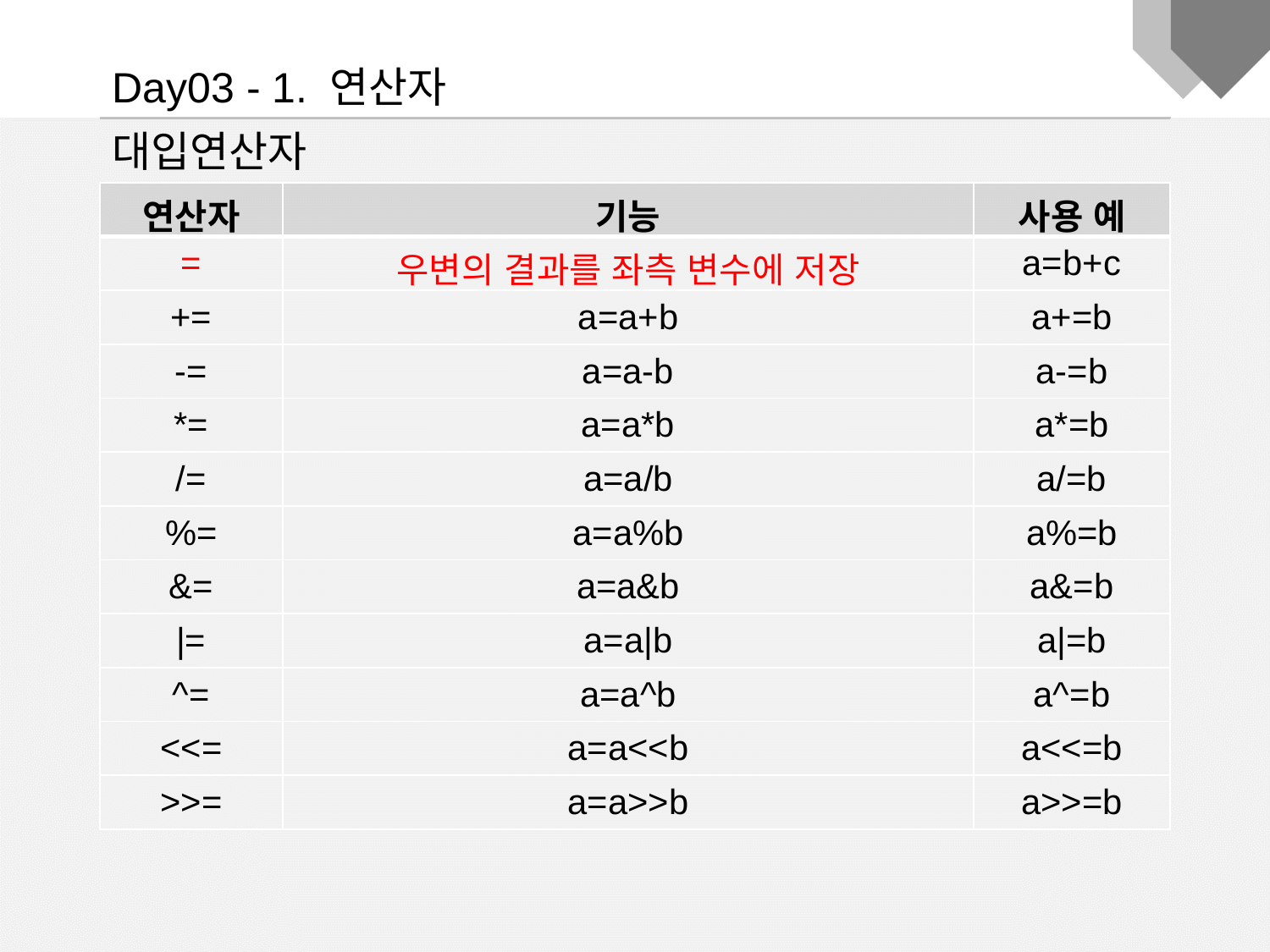

Day03 - 1. 연산자
대입연산자
| 연산자 | 기능 | 사용 예 |
| --- | --- | --- |
| = | 우변의 결과를 좌측 변수에 저장 | a=b+c |
| += | a=a+b | a+=b |
| -= | a=a-b | a-=b |
| \*= | a=a\*b | a\*=b |
| /= | a=a/b | a/=b |
| %= | a=a%b | a%=b |
| &= | a=a&b | a&=b |
| |= | a=a|b | a|=b |
| ^= | a=a^b | a^=b |
| <<= | a=a<<b | a<<=b |
| >>= | a=a>>b | a>>=b |